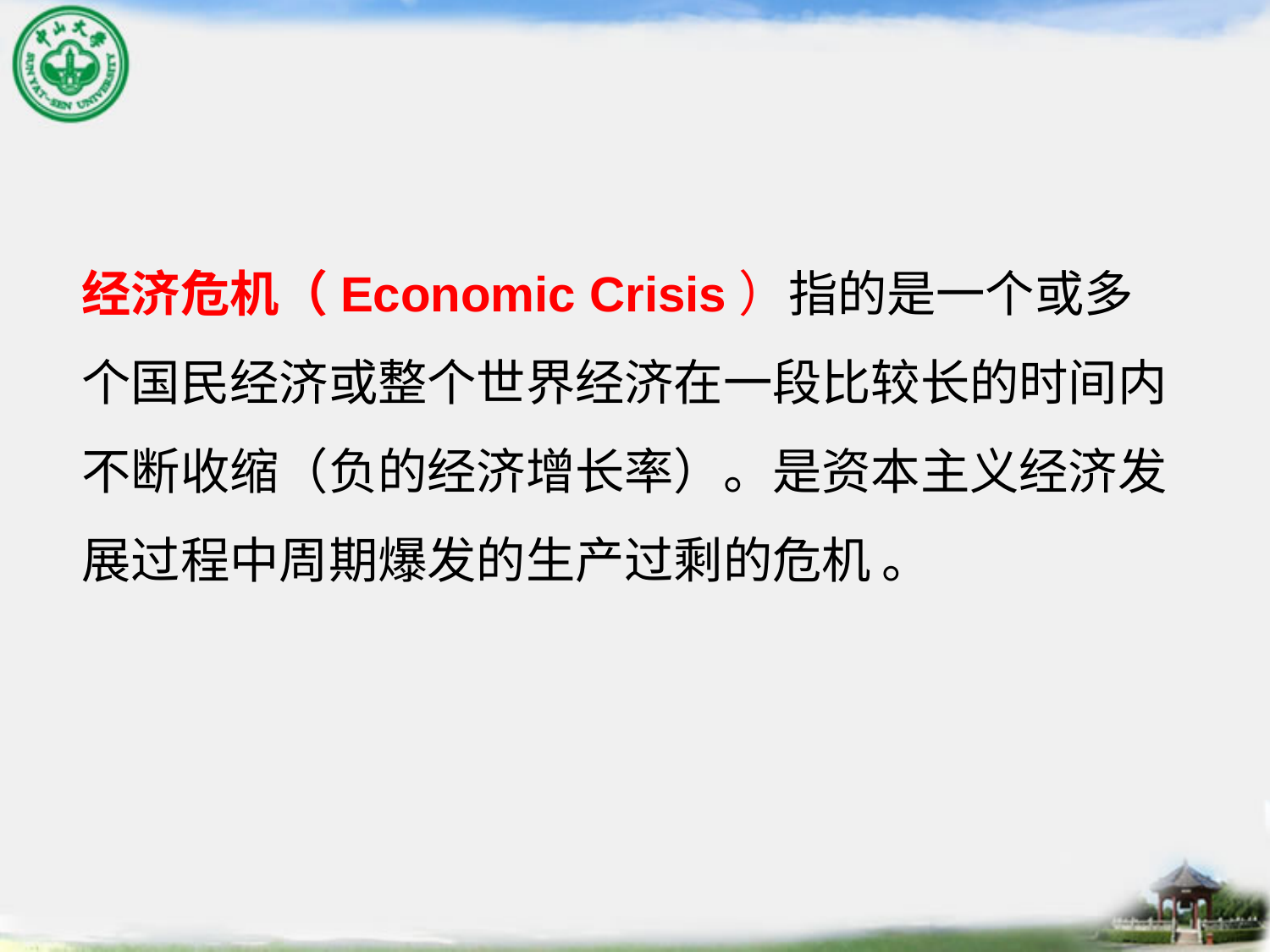

经济危机（Economic Crisis）指的是一个或多个国民经济或整个世界经济在一段比较长的时间内不断收缩（负的经济增长率）。是资本主义经济发展过程中周期爆发的生产过剩的危机 。